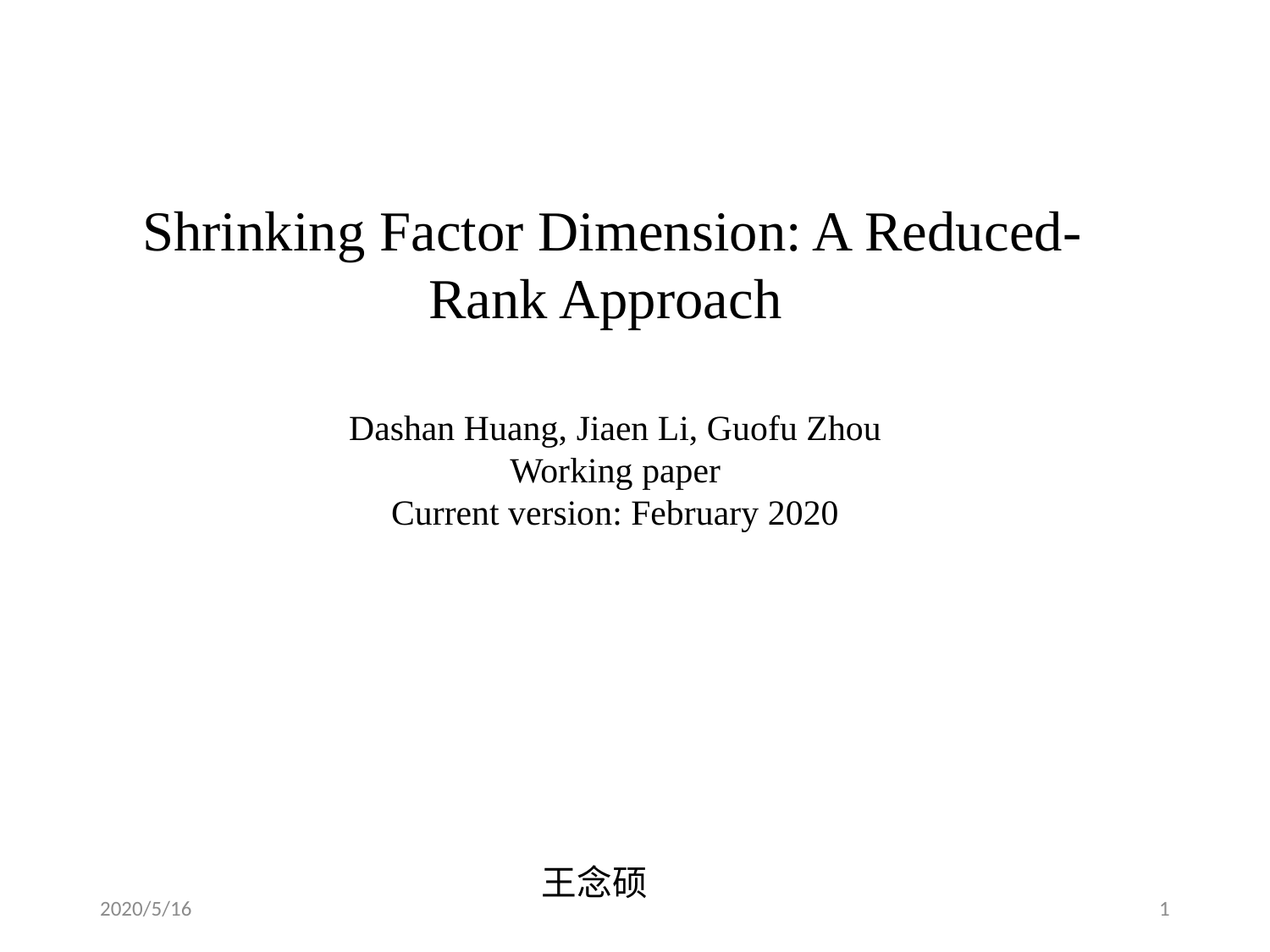

Shrinking Factor Dimension: A Reduced-Rank Approach
Dashan Huang, Jiaen Li, Guofu Zhou
Working paper
Current version: February 2020
王念硕
2020/5/16
1